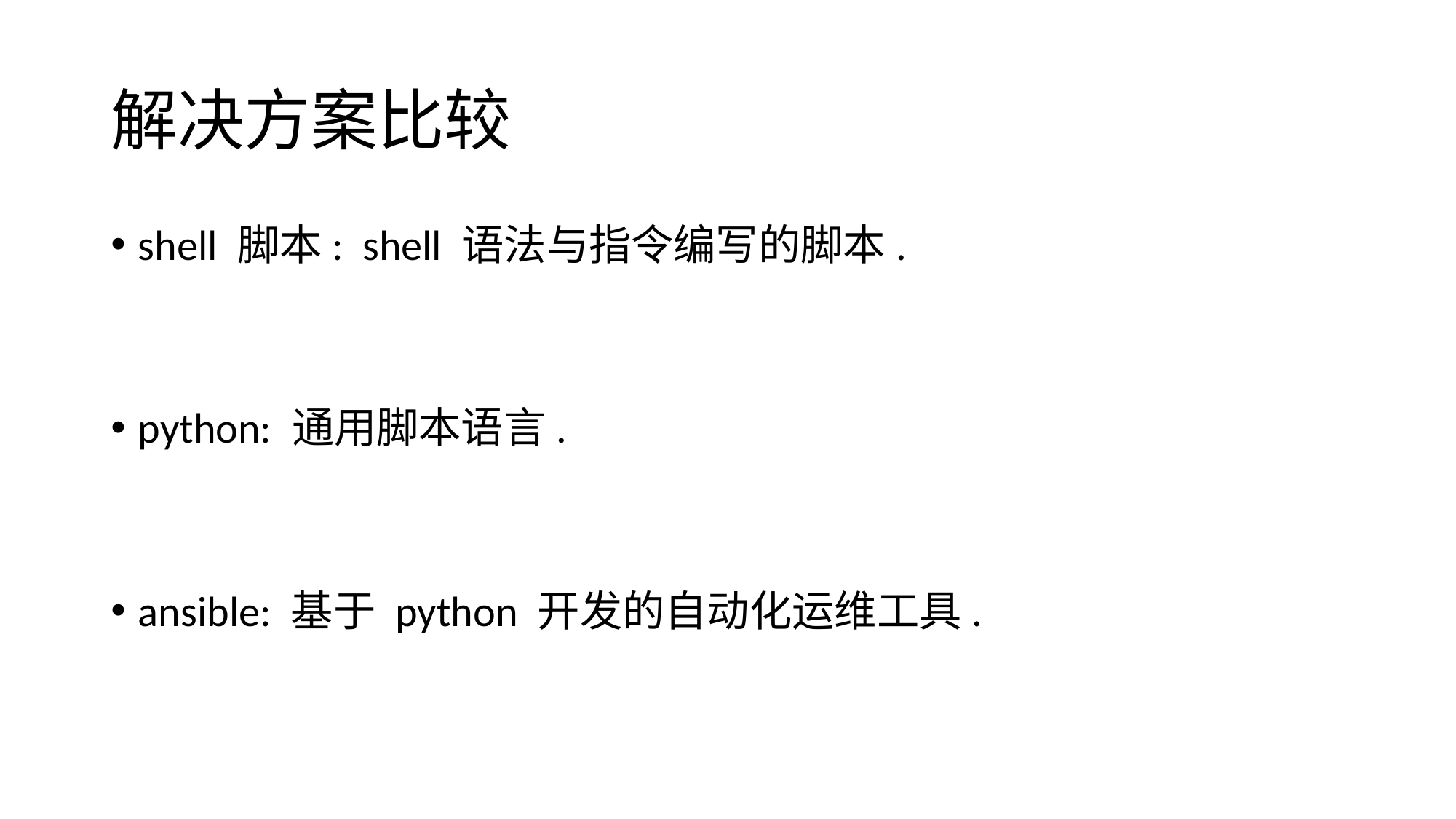

# 解决方案比较
shell 脚本:  shell 语法与指令编写的脚本.

python: 通用脚本语言.

ansible: 基于 python 开发的自动化运维工具.